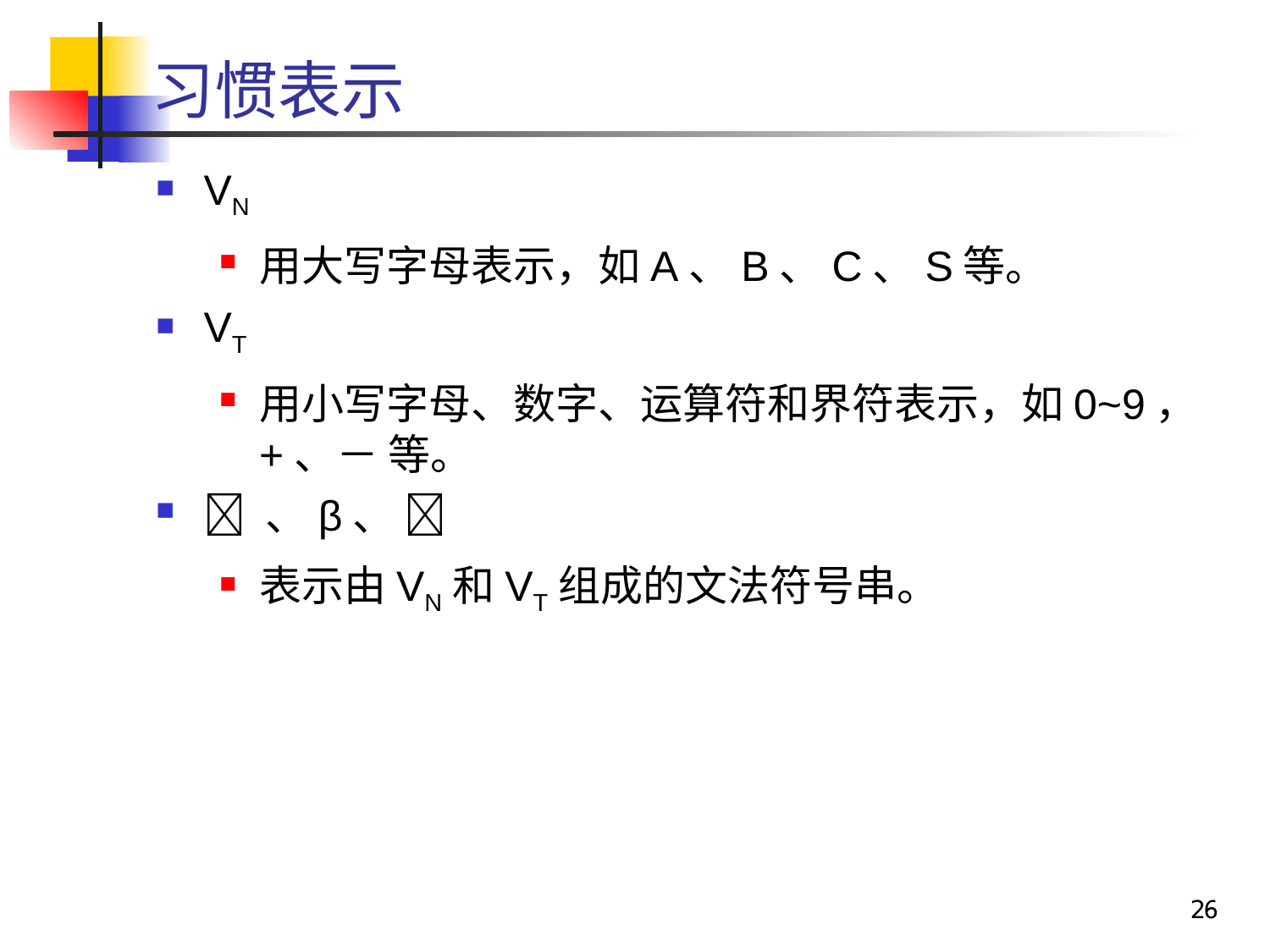

# 习惯表示
VN
用大写字母表示，如A、B、C、S等。
VT
用小写字母、数字、运算符和界符表示，如0~9，+、－ 等。
α 、β、 γ
表示由VN和VT组成的文法符号串。

26